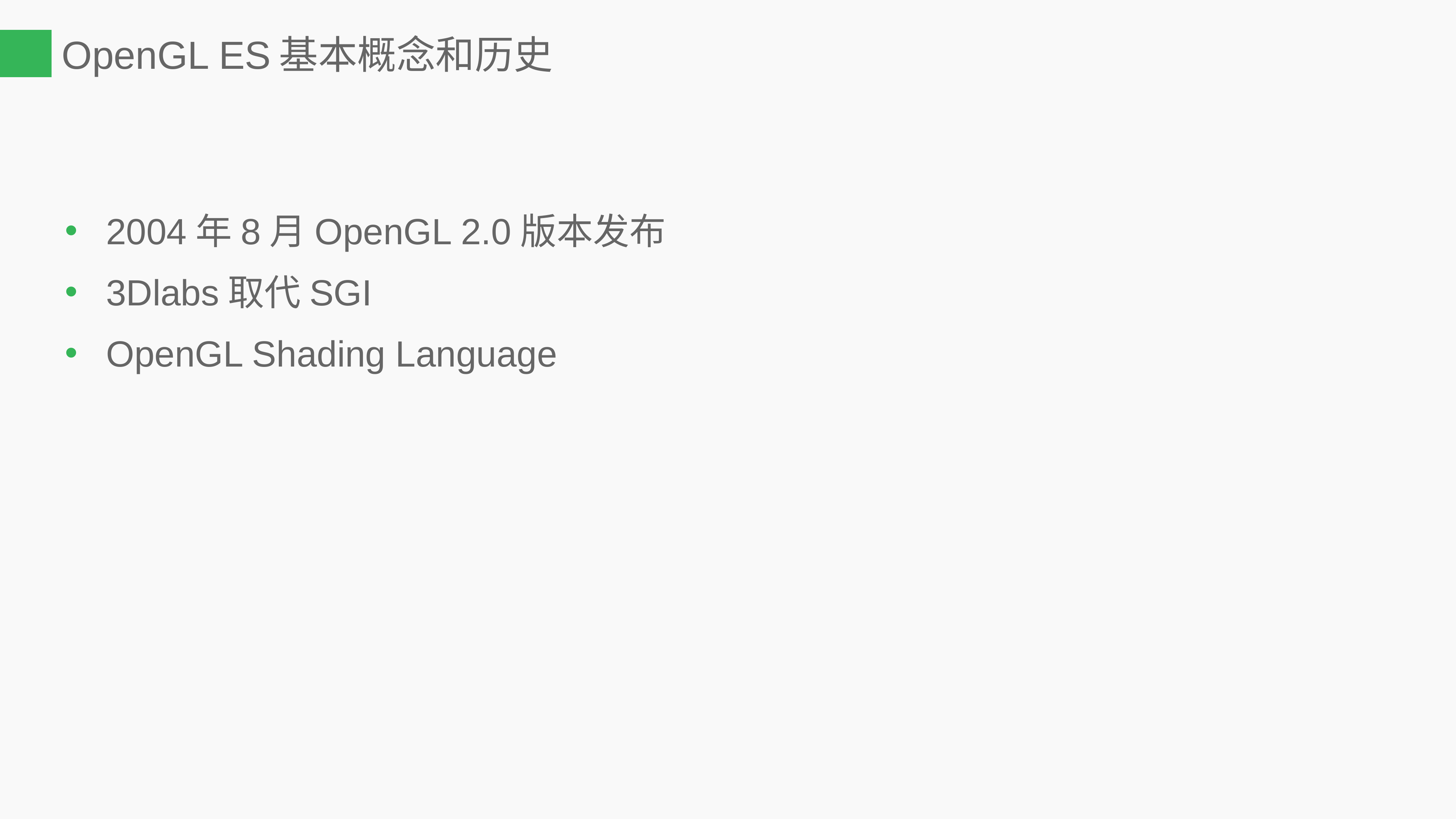

# OpenGL ES基本概念和历史
2004年8月OpenGL 2.0版本发布
3Dlabs取代SGI
OpenGL Shading Language